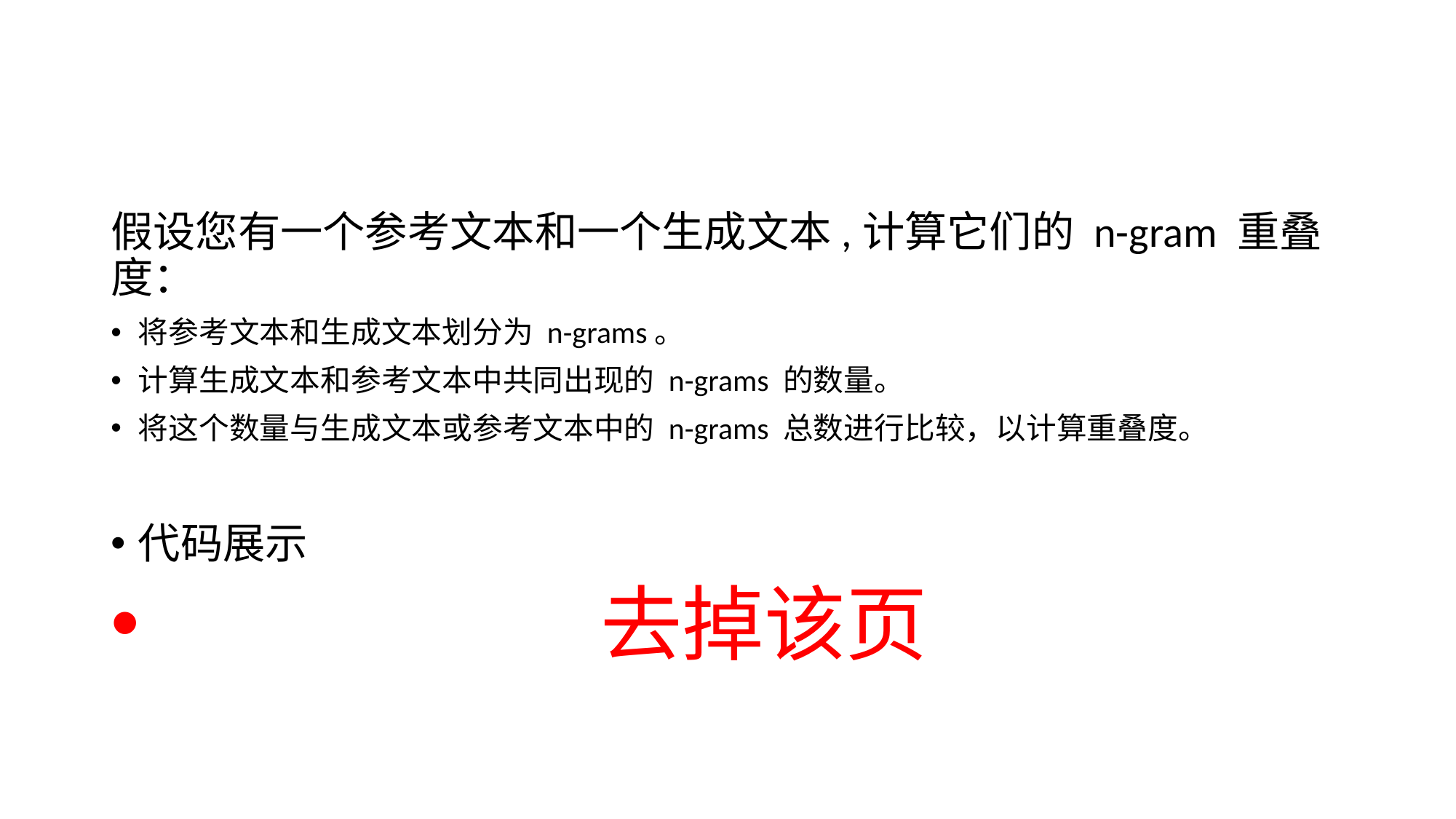

假设您有一个参考文本和一个生成文本,计算它们的 n-gram 重叠度：
将参考文本和生成文本划分为 n-grams。
计算生成文本和参考文本中共同出现的 n-grams 的数量。
将这个数量与生成文本或参考文本中的 n-grams 总数进行比较，以计算重叠度。

代码展示
                        去掉该页